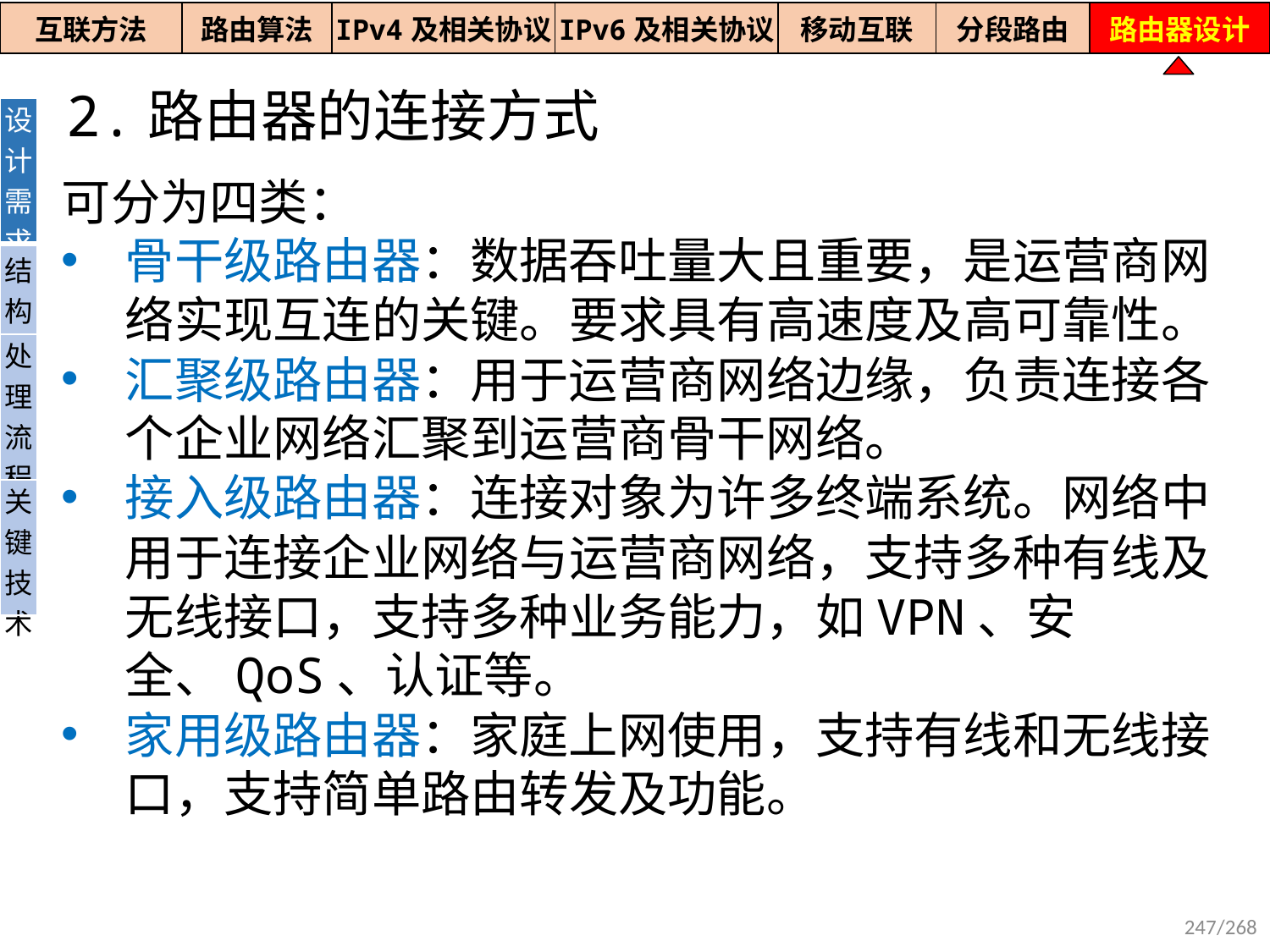

| 互联方法 | 路由算法 | IPv4及相关协议 | IPv6及相关协议 | 移动互联 | 分段路由 | 路由器设计 |
| --- | --- | --- | --- | --- | --- | --- |

2.路由器的连接方式
| 设计需求 |
| --- |
| 结构 |
| 处理流程 |
| 关键技术 |
可分为四类：
骨干级路由器：数据吞吐量大且重要，是运营商网络实现互连的关键。要求具有高速度及高可靠性。
汇聚级路由器：用于运营商网络边缘，负责连接各个企业网络汇聚到运营商骨干网络。
接入级路由器：连接对象为许多终端系统。网络中用于连接企业网络与运营商网络，支持多种有线及无线接口，支持多种业务能力，如VPN、安全、QoS、认证等。
家用级路由器：家庭上网使用，支持有线和无线接口，支持简单路由转发及功能。
247/268